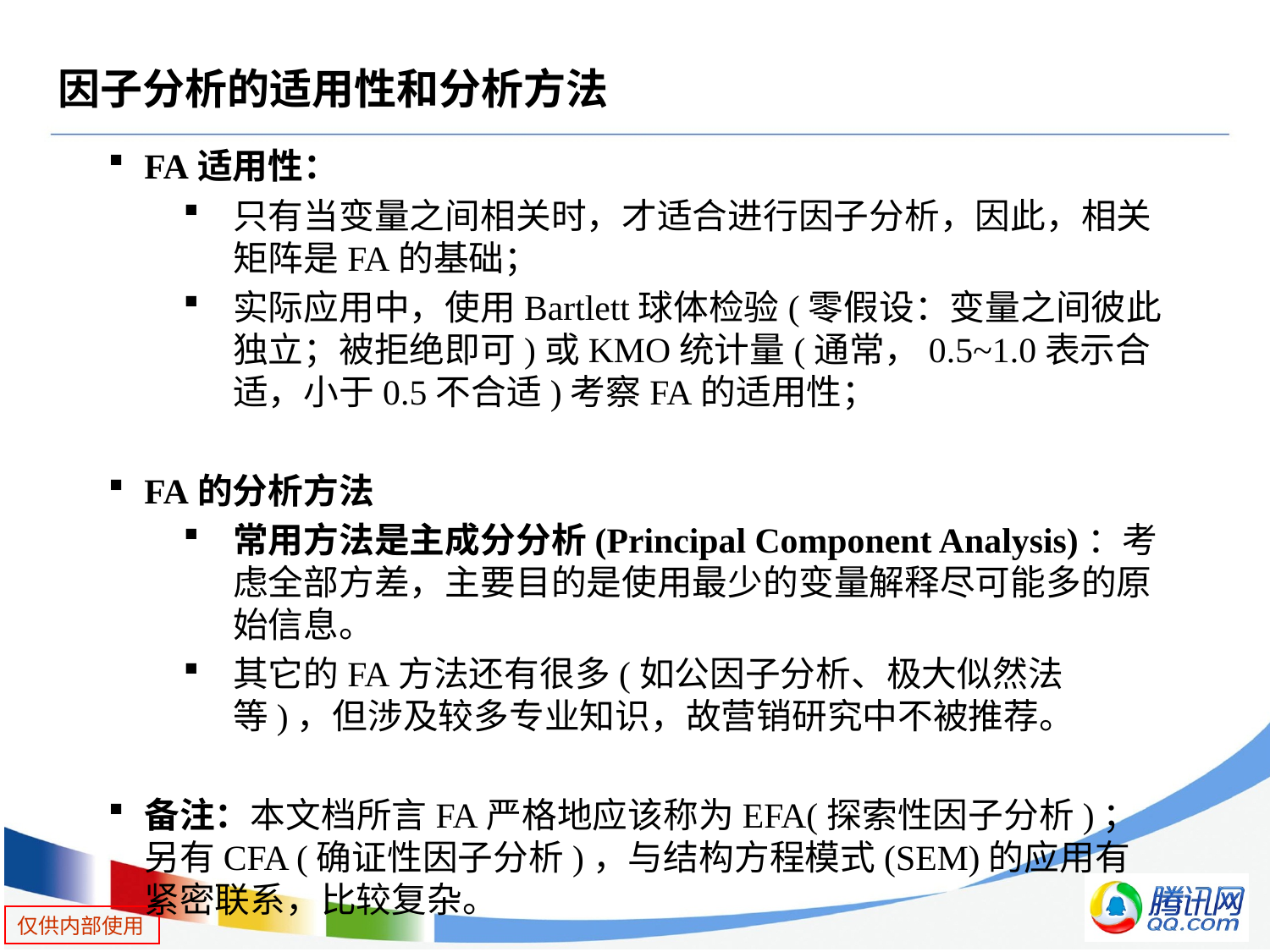

# 因子分析的适用性和分析方法
FA适用性：
只有当变量之间相关时，才适合进行因子分析，因此，相关矩阵是FA的基础；
实际应用中，使用Bartlett球体检验(零假设：变量之间彼此独立；被拒绝即可)或KMO统计量(通常，0.5~1.0表示合适，小于0.5不合适)考察FA的适用性；

FA的分析方法
常用方法是主成分分析(Principal Component Analysis)：考虑全部方差，主要目的是使用最少的变量解释尽可能多的原始信息。
其它的FA方法还有很多(如公因子分析、极大似然法等)，但涉及较多专业知识，故营销研究中不被推荐。

备注：本文档所言FA严格地应该称为EFA(探索性因子分析)；另有CFA (确证性因子分析)，与结构方程模式(SEM)的应用有紧密联系，比较复杂。